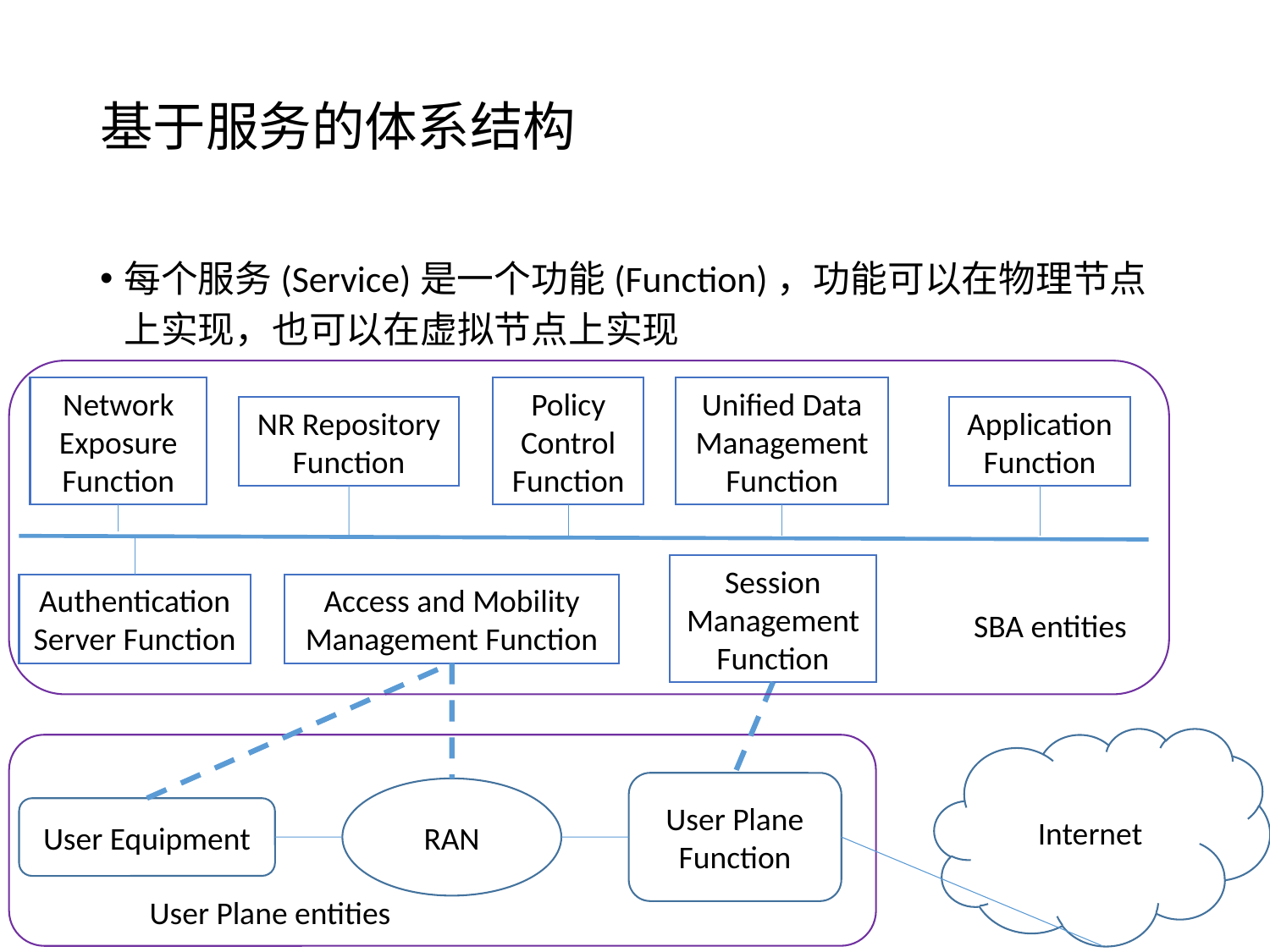

# 基于服务的体系结构
每个服务(Service)是一个功能(Function)，功能可以在物理节点上实现，也可以在虚拟节点上实现

Network Exposure Function
Policy Control Function
Unified Data Management Function
NR Repository Function
Application Function
Session Management Function
Authentication Server Function
Access and Mobility Management Function
SBA entities
Internet

User Plane
Function
RAN
User Equipment
User Plane entities

57